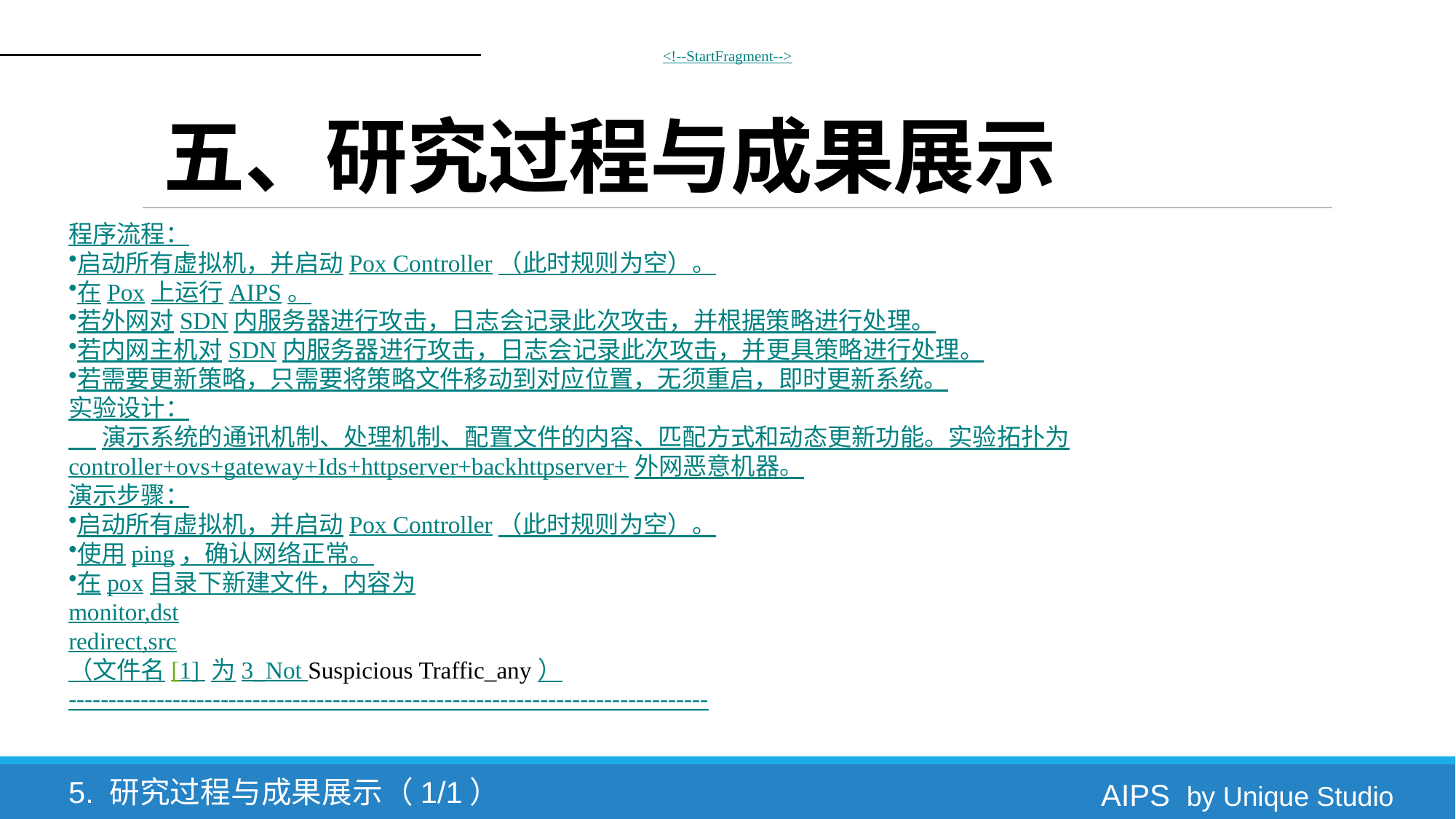

# 五、研究过程与成果展示

<!--StartFragment-->
程序流程：
启动所有虚拟机，并启动Pox Controller（此时规则为空）。
在Pox上运行AIPS。
若外网对SDN内服务器进行攻击，日志会记录此次攻击，并根据策略进行处理。
若内网主机对SDN内服务器进行攻击，日志会记录此次攻击，并更具策略进行处理。
若需要更新策略，只需要将策略文件移动到对应位置，无须重启，即时更新系统。
实验设计：
     演示系统的通讯机制、处理机制、配置文件的内容、匹配方式和动态更新功能。实验拓扑为controller+ovs+gateway+Ids+httpserver+backhttpserver+外网恶意机器。
演示步骤：
启动所有虚拟机，并启动Pox Controller（此时规则为空）。
使用ping，确认网络正常。
在pox目录下新建文件，内容为
monitor,dst
redirect,src
（文件名[1] 为3_Not Suspicious Traffic_any）
--------------------------------------------------------------------------------

AIPS  by Unique Studio
5. 研究过程与成果展示（1/1）
AIPS  by Unique Studio